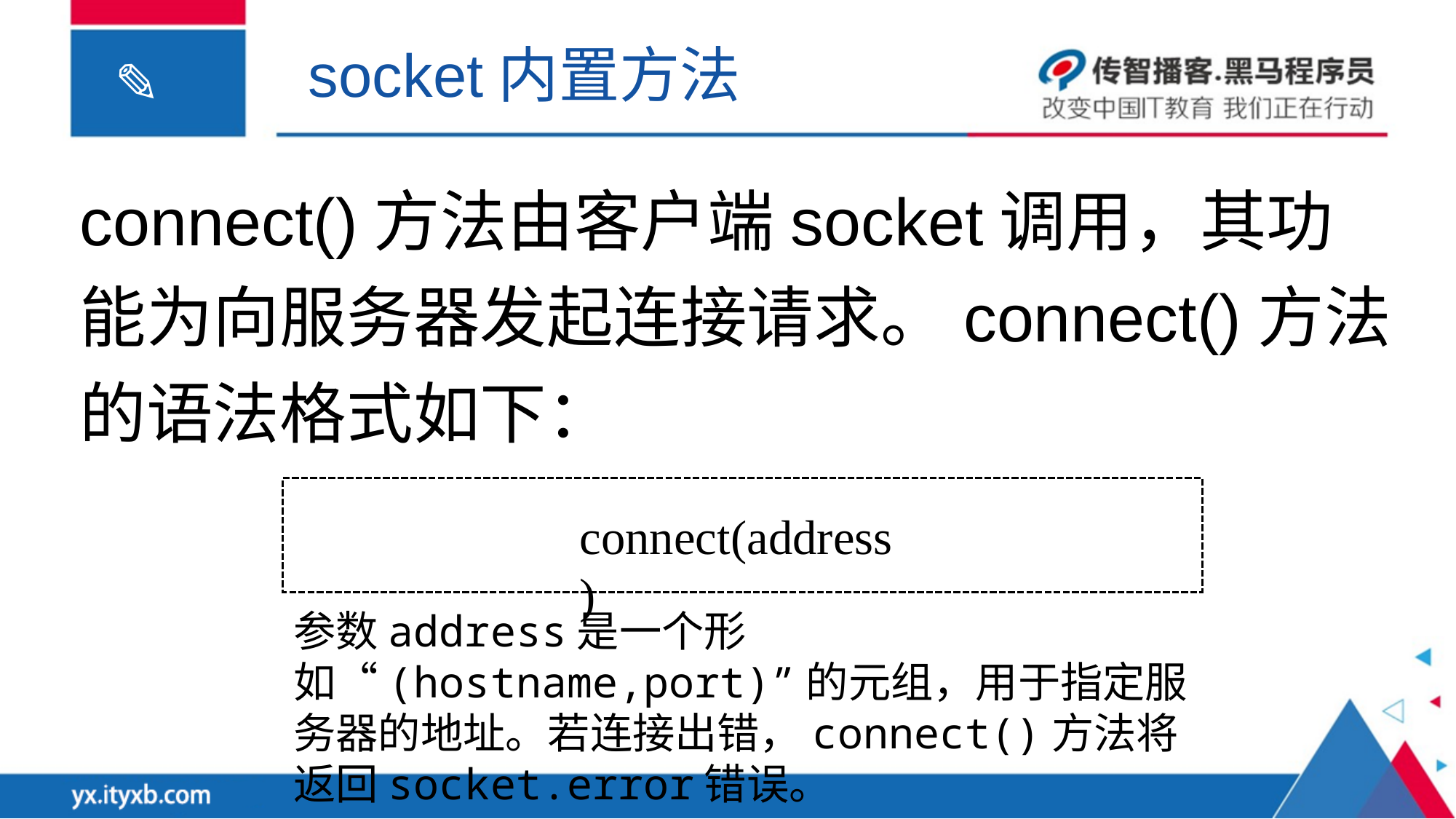

socket内置方法
connect()方法由客户端socket调用，其功能为向服务器发起连接请求。connect()方法的语法格式如下：

connect(address)
参数address是一个形如“(hostname,port)”的元组，用于指定服务器的地址。若连接出错，connect()方法将返回socket.error错误。